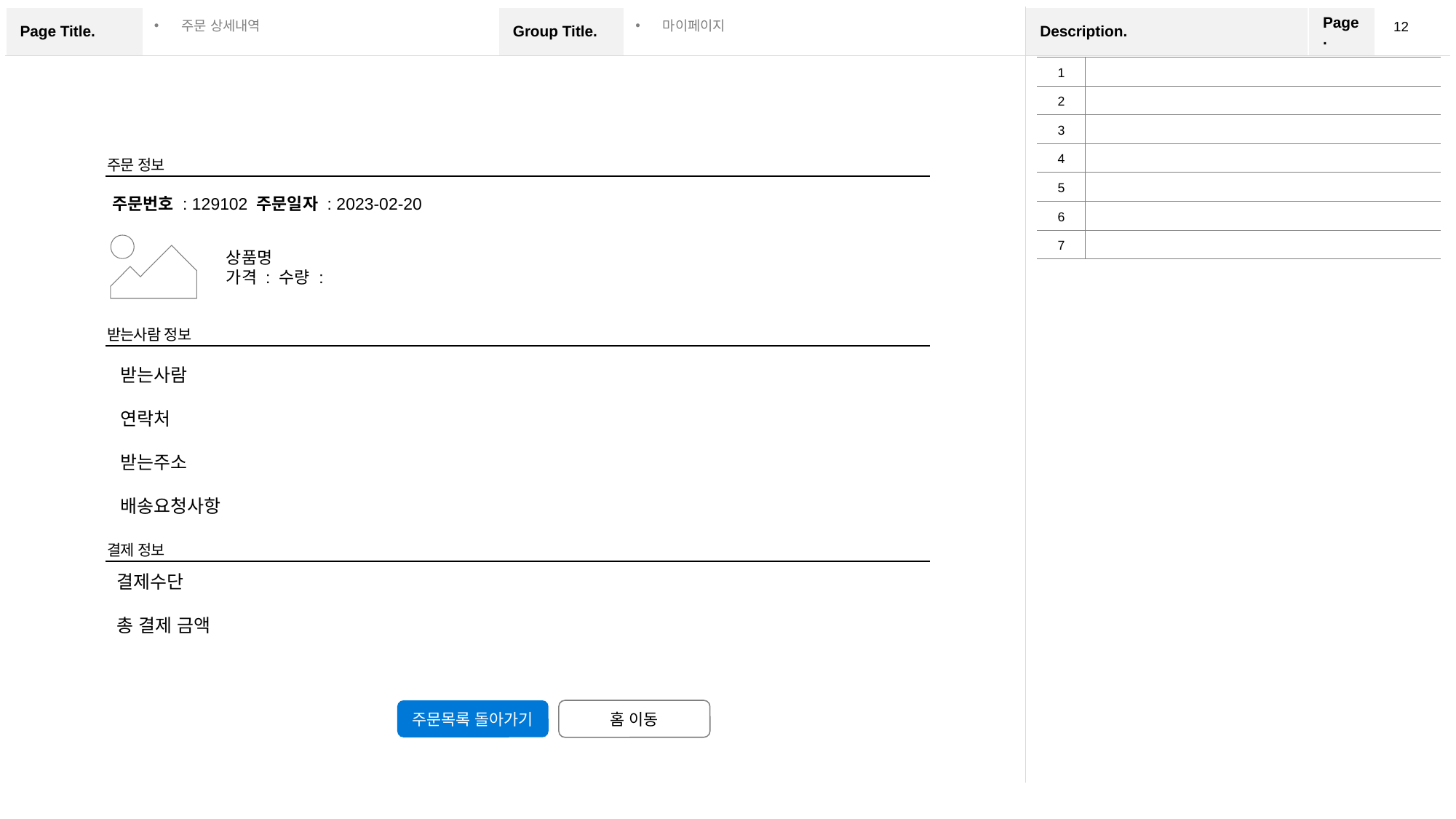

12
주문 상세내역
마이페이지
| 1 |  |
| --- | --- |
| 2 |  |
| 3 |  |
| 4 |  |
| 5 |  |
| 6 |  |
| 7 |  |
주문 정보

주문번호 : 129102 주문일자 : 2023-02-20

상품명
가격 : 수량 :
받는사람 정보

받는사람

연락처

받는주소

배송요청사항
결제 정보

결제수단

총 결제 금액
주문목록 돌아가기
홈 이동